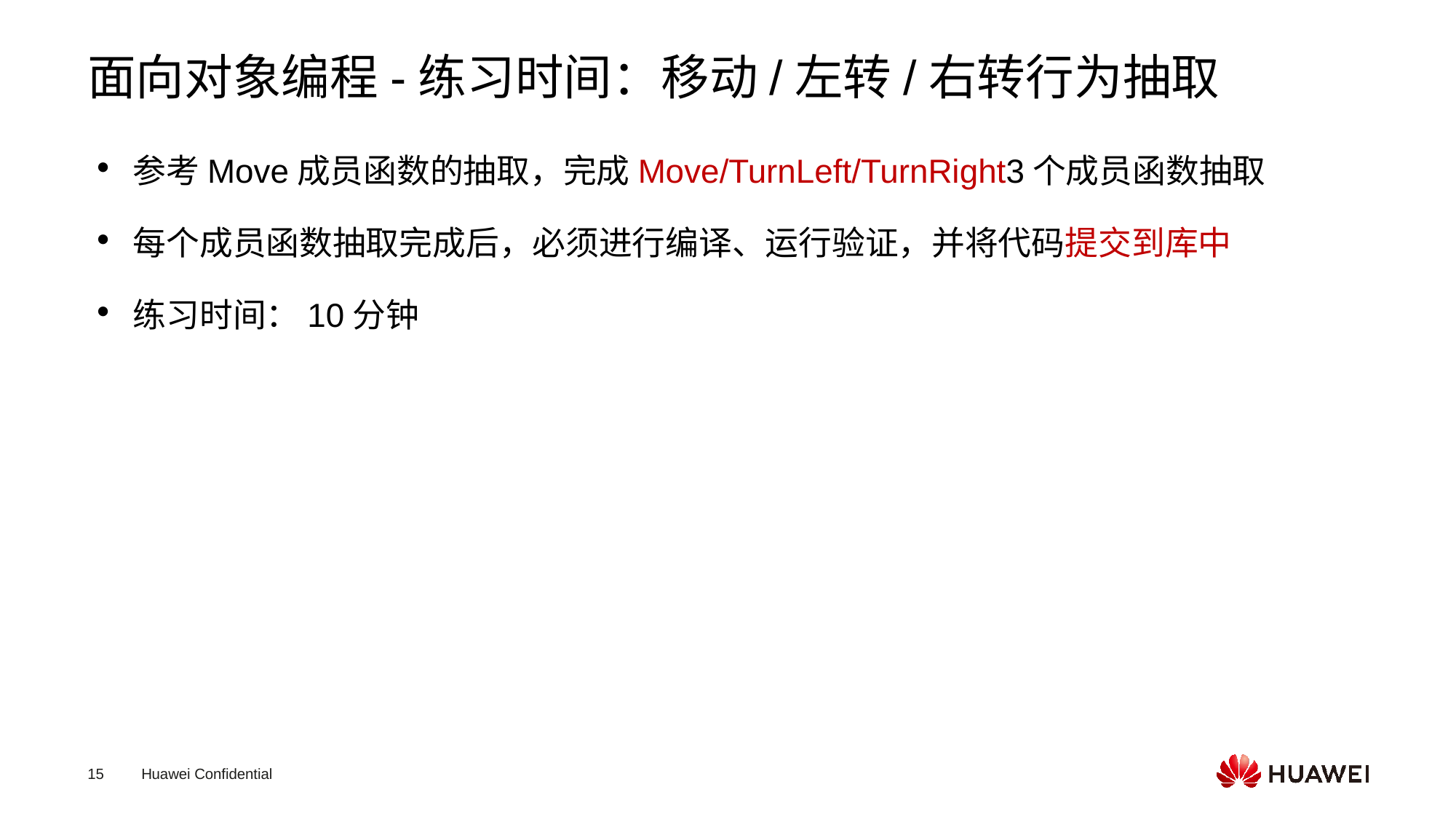

# 面向对象编程-练习时间：移动/左转/右转行为抽取
参考Move成员函数的抽取，完成Move/TurnLeft/TurnRight3个成员函数抽取
每个成员函数抽取完成后，必须进行编译、运行验证，并将代码提交到库中
练习时间：10分钟